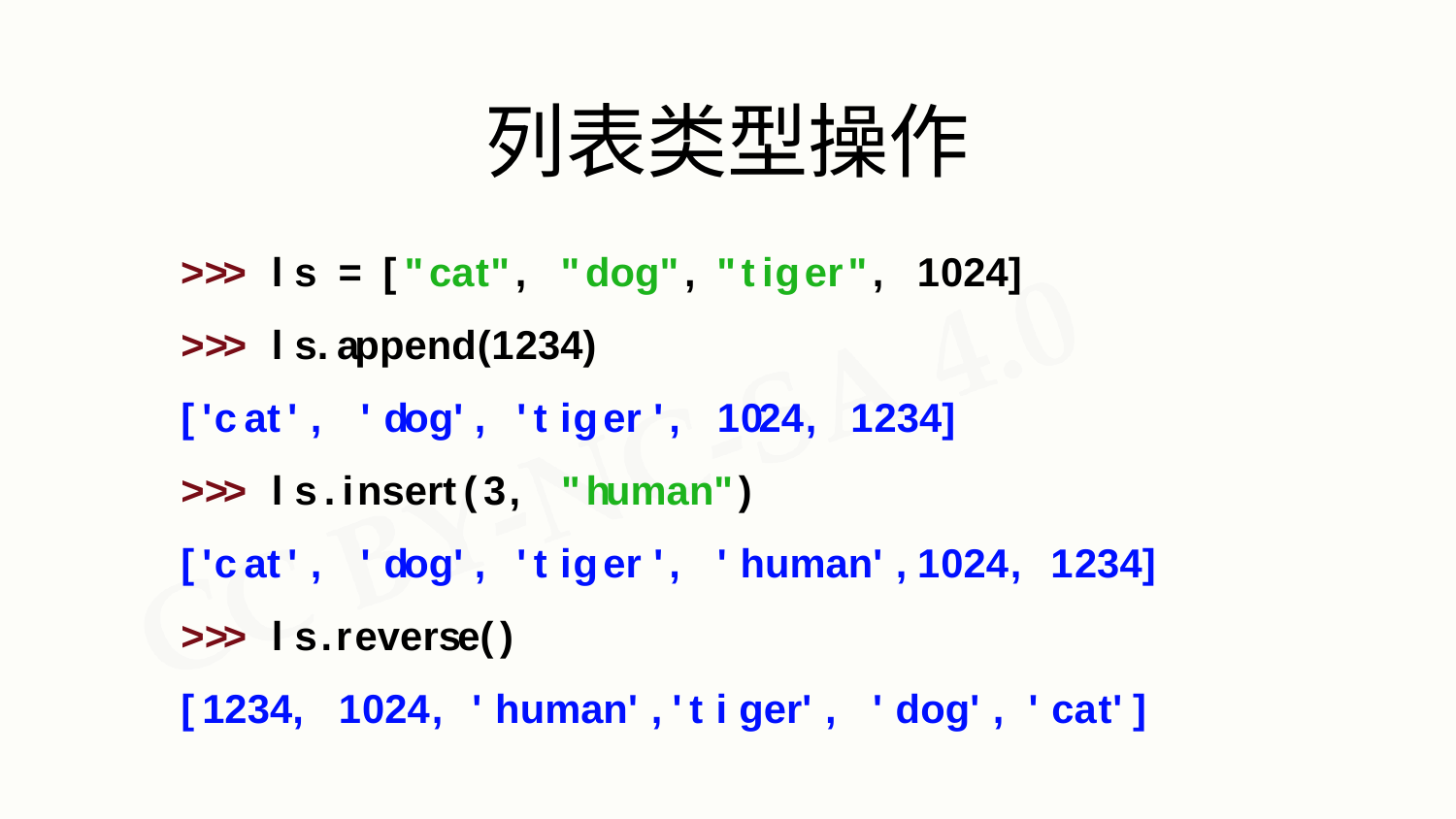

# 列表类型操作
>>>	ls	=	["cat",	"dog",	"tiger",	1024]
>>>	ls.append(1234)
['cat',	'dog',	'tiger',	1024,	1234]
>>>	ls.insert(3,	"human")
['cat',	'dog',	'tiger',	'human',	1024,	1234]
>>>	ls.reverse()
[1234,	1024,	'human',	'tiger',	'dog',	'cat']